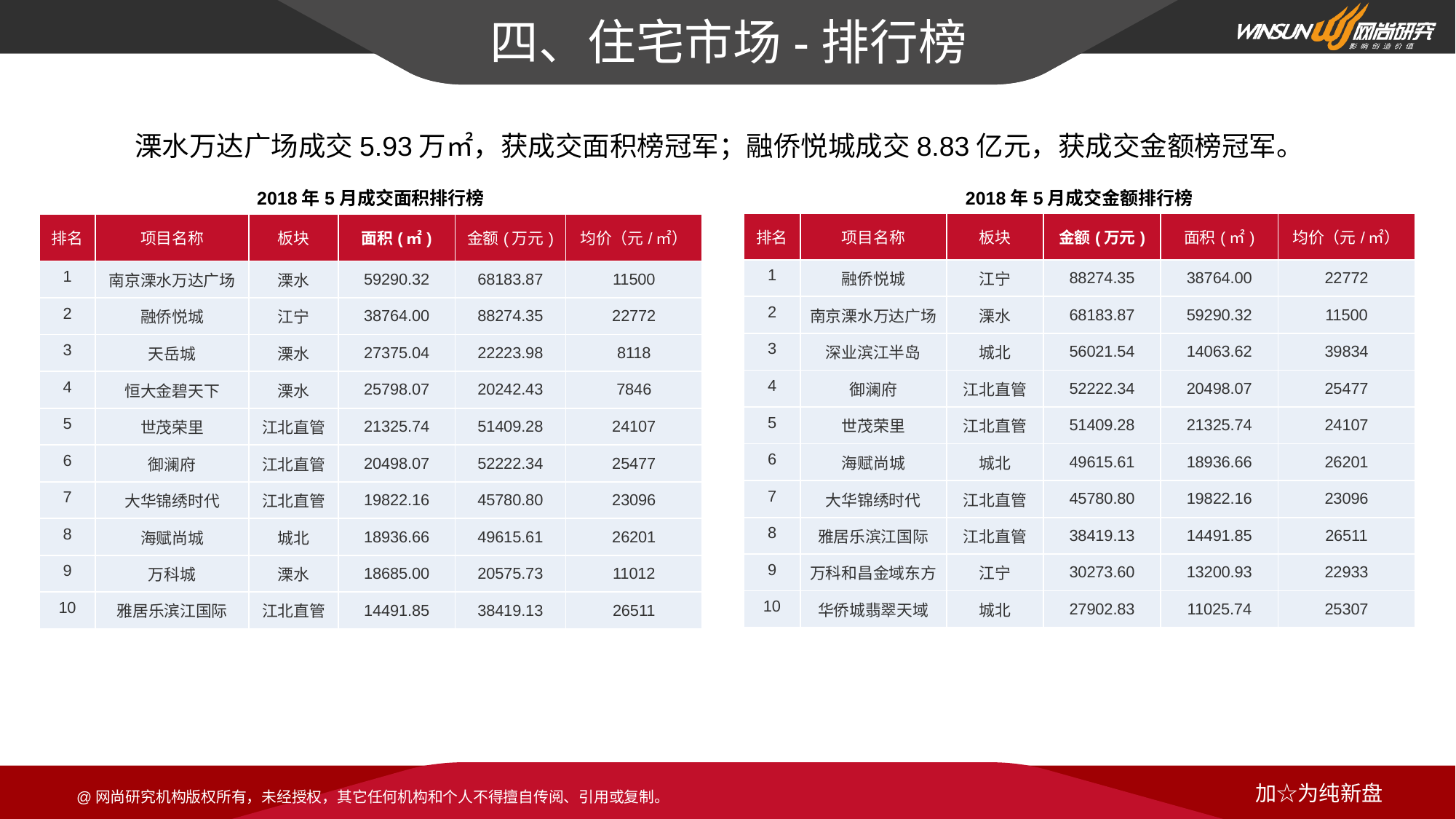

# 四、住宅市场-排行榜
溧水万达广场成交5.93万㎡，获成交面积榜冠军；融侨悦城成交8.83亿元，获成交金额榜冠军。
2018年5月成交面积排行榜
2018年5月成交金额排行榜
| 排名 | 项目名称 | 板块 | 金额(万元) | 面积(㎡) | 均价（元/㎡） |
| --- | --- | --- | --- | --- | --- |
| 1 | 融侨悦城 | 江宁 | 88274.35 | 38764.00 | 22772 |
| 2 | 南京溧水万达广场 | 溧水 | 68183.87 | 59290.32 | 11500 |
| 3 | 深业滨江半岛 | 城北 | 56021.54 | 14063.62 | 39834 |
| 4 | 御澜府 | 江北直管 | 52222.34 | 20498.07 | 25477 |
| 5 | 世茂荣里 | 江北直管 | 51409.28 | 21325.74 | 24107 |
| 6 | 海赋尚城 | 城北 | 49615.61 | 18936.66 | 26201 |
| 7 | 大华锦绣时代 | 江北直管 | 45780.80 | 19822.16 | 23096 |
| 8 | 雅居乐滨江国际 | 江北直管 | 38419.13 | 14491.85 | 26511 |
| 9 | 万科和昌金域东方 | 江宁 | 30273.60 | 13200.93 | 22933 |
| 10 | 华侨城翡翠天域 | 城北 | 27902.83 | 11025.74 | 25307 |
| 排名 | 项目名称 | 板块 | 面积(㎡) | 金额(万元) | 均价（元/㎡） |
| --- | --- | --- | --- | --- | --- |
| 1 | 南京溧水万达广场 | 溧水 | 59290.32 | 68183.87 | 11500 |
| 2 | 融侨悦城 | 江宁 | 38764.00 | 88274.35 | 22772 |
| 3 | 天岳城 | 溧水 | 27375.04 | 22223.98 | 8118 |
| 4 | 恒大金碧天下 | 溧水 | 25798.07 | 20242.43 | 7846 |
| 5 | 世茂荣里 | 江北直管 | 21325.74 | 51409.28 | 24107 |
| 6 | 御澜府 | 江北直管 | 20498.07 | 52222.34 | 25477 |
| 7 | 大华锦绣时代 | 江北直管 | 19822.16 | 45780.80 | 23096 |
| 8 | 海赋尚城 | 城北 | 18936.66 | 49615.61 | 26201 |
| 9 | 万科城 | 溧水 | 18685.00 | 20575.73 | 11012 |
| 10 | 雅居乐滨江国际 | 江北直管 | 14491.85 | 38419.13 | 26511 |

加☆为纯新盘